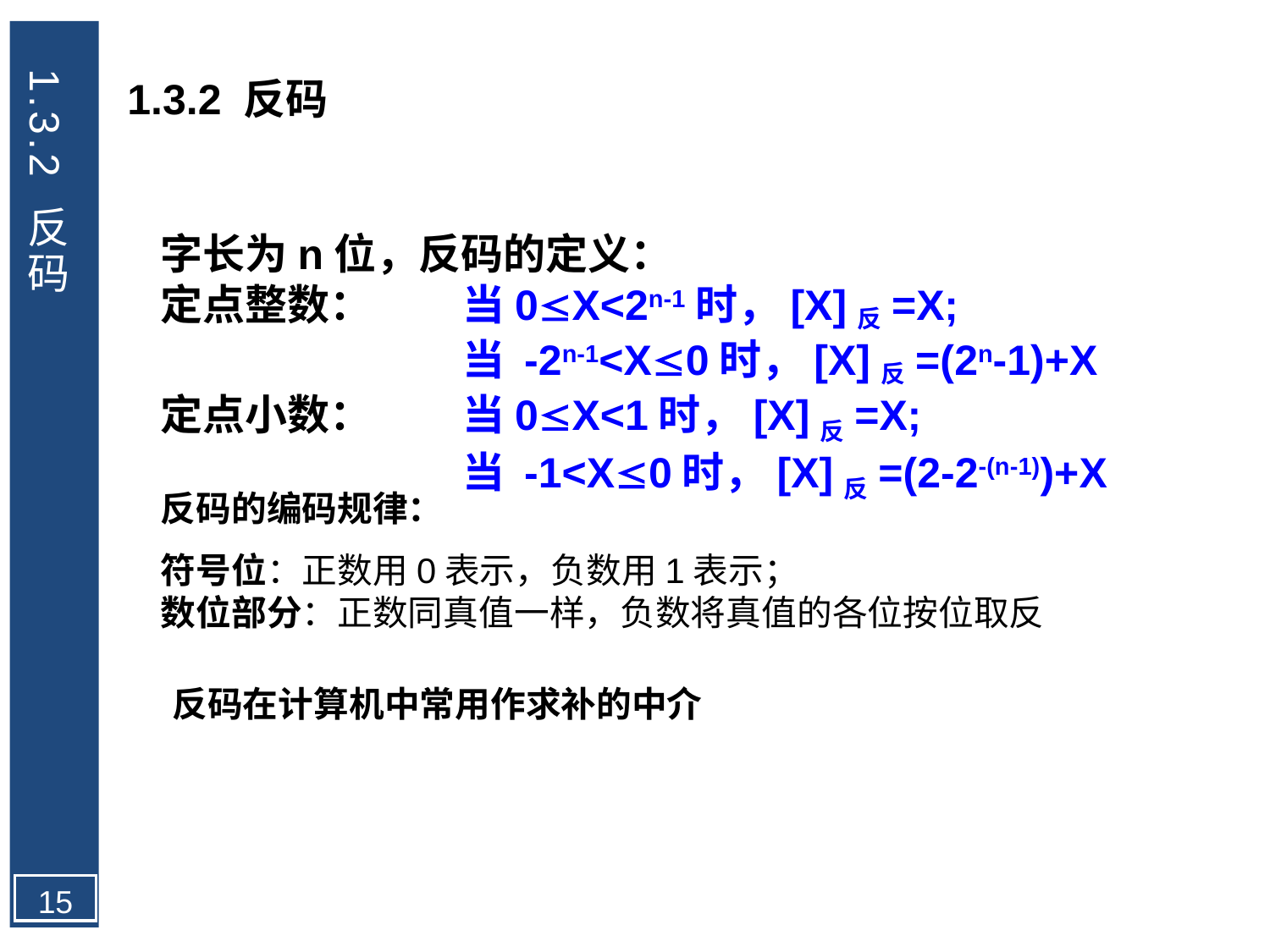

1.3.2 反码
1.3.2 反码
字长为n位，反码的定义：
定点整数：	当0≤X<2n-1时，[X]反=X;
			当 -2n-1<X≤0时，[X]反=(2n-1)+X
定点小数：	当0≤X<1时，[X]反=X;
			当 -1<X≤0时，[X]反=(2-2-(n-1))+X
反码的编码规律：
符号位：正数用0表示，负数用1表示；
数位部分：正数同真值一样，负数将真值的各位按位取反
反码在计算机中常用作求补的中介
15